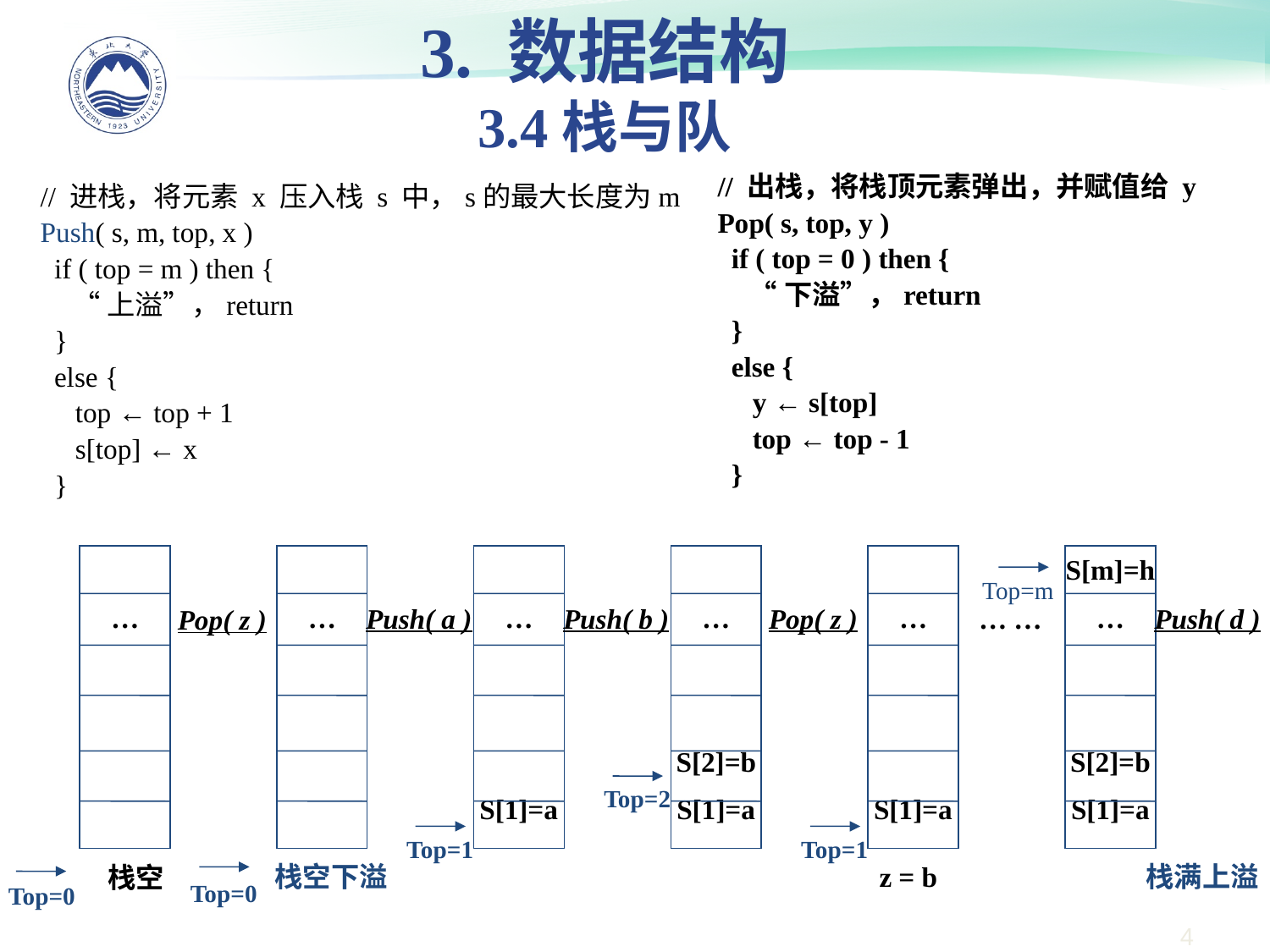

3. 数据结构
3.4栈与队
// 出栈，将栈顶元素弹出，并赋值给 y
Pop( s, top, y )
  if ( top = 0 ) then {
     “下溢”，return
  }
  else {
     y ← s[top]
     top ← top - 1
  }
// 进栈，将元素 x 压入栈 s 中，s的最大长度为m
Push( s, m, top, x )
  if ( top = m ) then {
     “上溢”，return
  }
  else {
     top ← top + 1
     s[top] ← x
  }

…

…

…

S[1]=a

…

S[2]=b
S[1]=a

…

S[1]=a

S[m]=h
…

S[2]=b
S[1]=a

Top=m
Push( a )
Push( b )
Pop( z )
… …
Push( d )
Pop( z )

Top=2

Top=1

Top=1
栈空下溢
z = b
栈满上溢
栈空

Top=0

Top=0
4